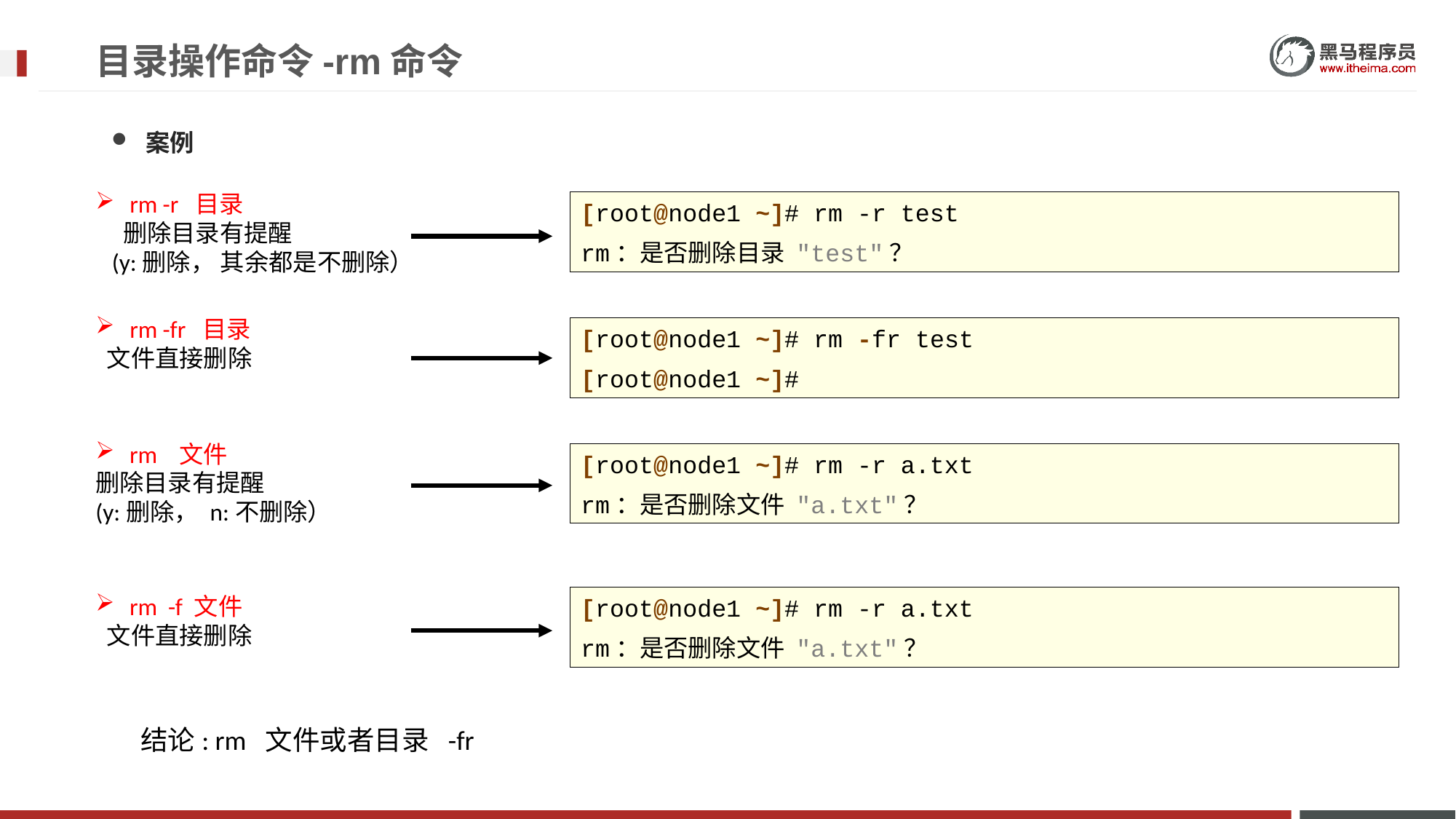

# 目录操作命令-rm命令
案例
rm -r  目录
    删除目录有提醒
   (y:删除， 其余都是不删除）
[root@node1 ~]# rm -r test
rm：是否删除目录 "test"？
rm -fr  目录
 文件直接删除
[root@node1 ~]# rm -fr test
[root@node1 ~]#
rm   文件
删除目录有提醒
(y:删除， n:不删除）
[root@node1 ~]# rm -r a.txt
rm：是否删除文件 "a.txt"？
rm  -f 文件
 文件直接删除

[root@node1 ~]# rm -r a.txt
rm：是否删除文件 "a.txt"？
结论: rm  文件或者目录  -fr